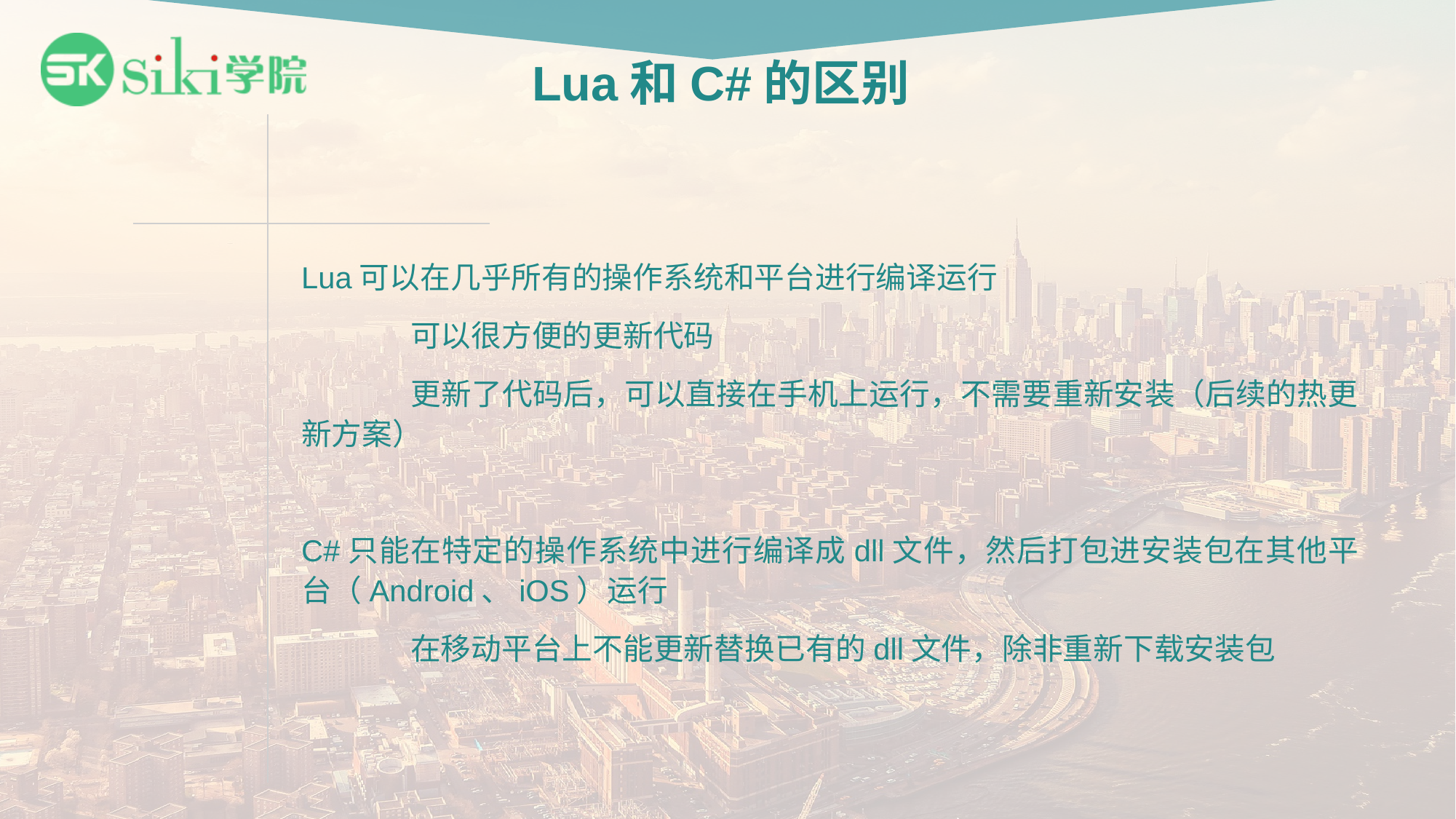

# Lua和C#的区别
Lua可以在几乎所有的操作系统和平台进行编译运行
	可以很方便的更新代码
	更新了代码后，可以直接在手机上运行，不需要重新安装（后续的热更新方案）

C#只能在特定的操作系统中进行编译成dll文件，然后打包进安装包在其他平台（Android、iOS）运行
	在移动平台上不能更新替换已有的dll文件，除非重新下载安装包